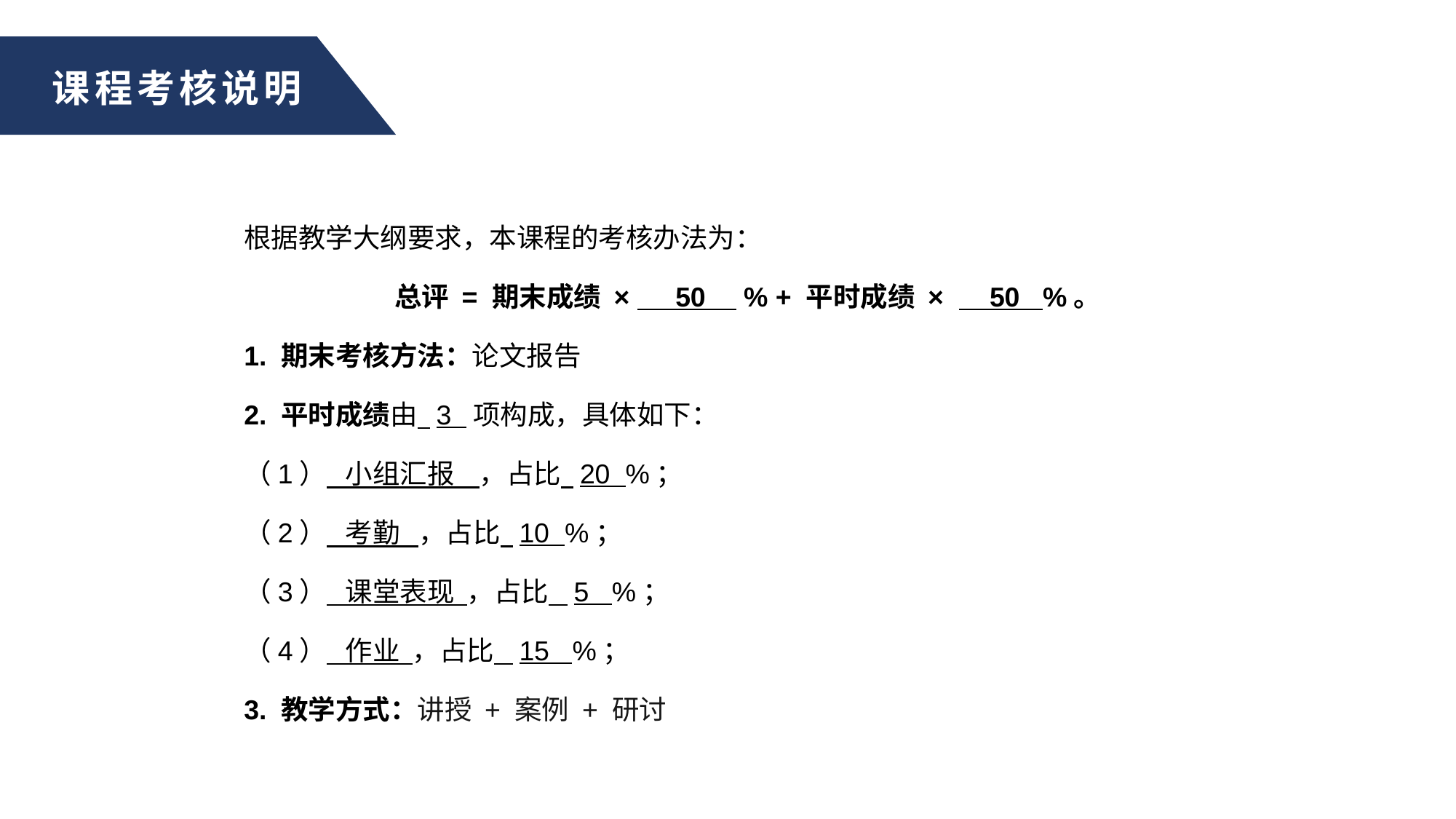

课程考核说明

根据教学大纲要求，本课程的考核办法为：
总评 = 期末成绩 ×      50     % + 平时成绩 ×      50   %。
1. 期末考核方法：论文报告
2. 平时成绩由  3  项构成，具体如下：
（1）   小组汇报    ，占比  20  %；
（2）   考勤   ，占比  10  %；
（3）   课堂表现  ，占比   5   %；
（4）   作业  ，占比   15   %；
3. 教学方式：讲授 + 案例 + 研讨